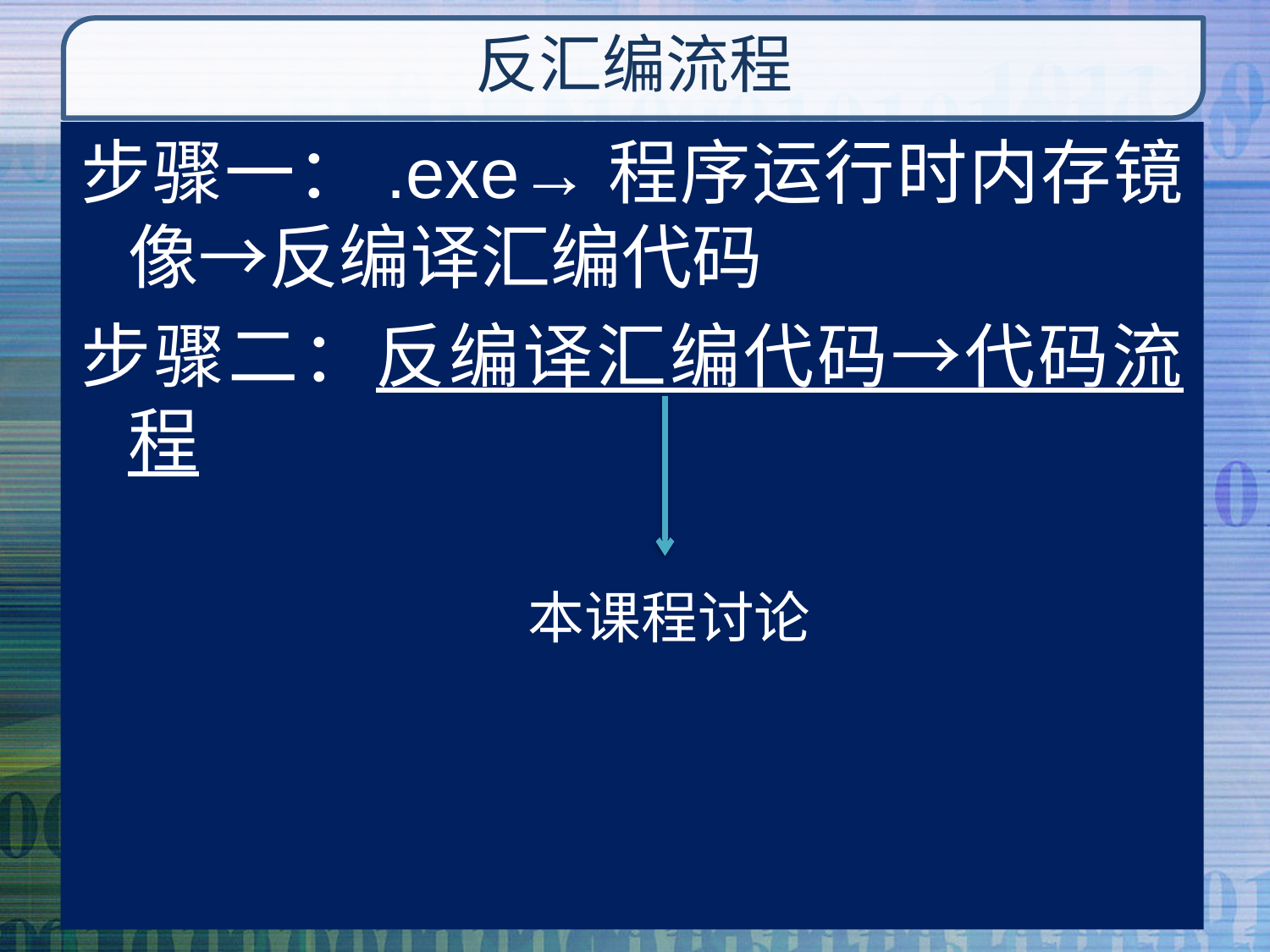

# 反汇编流程
步骤一：.exe→程序运行时内存镜像→反编译汇编代码
步骤二：反编译汇编代码→代码流程
本课程讨论